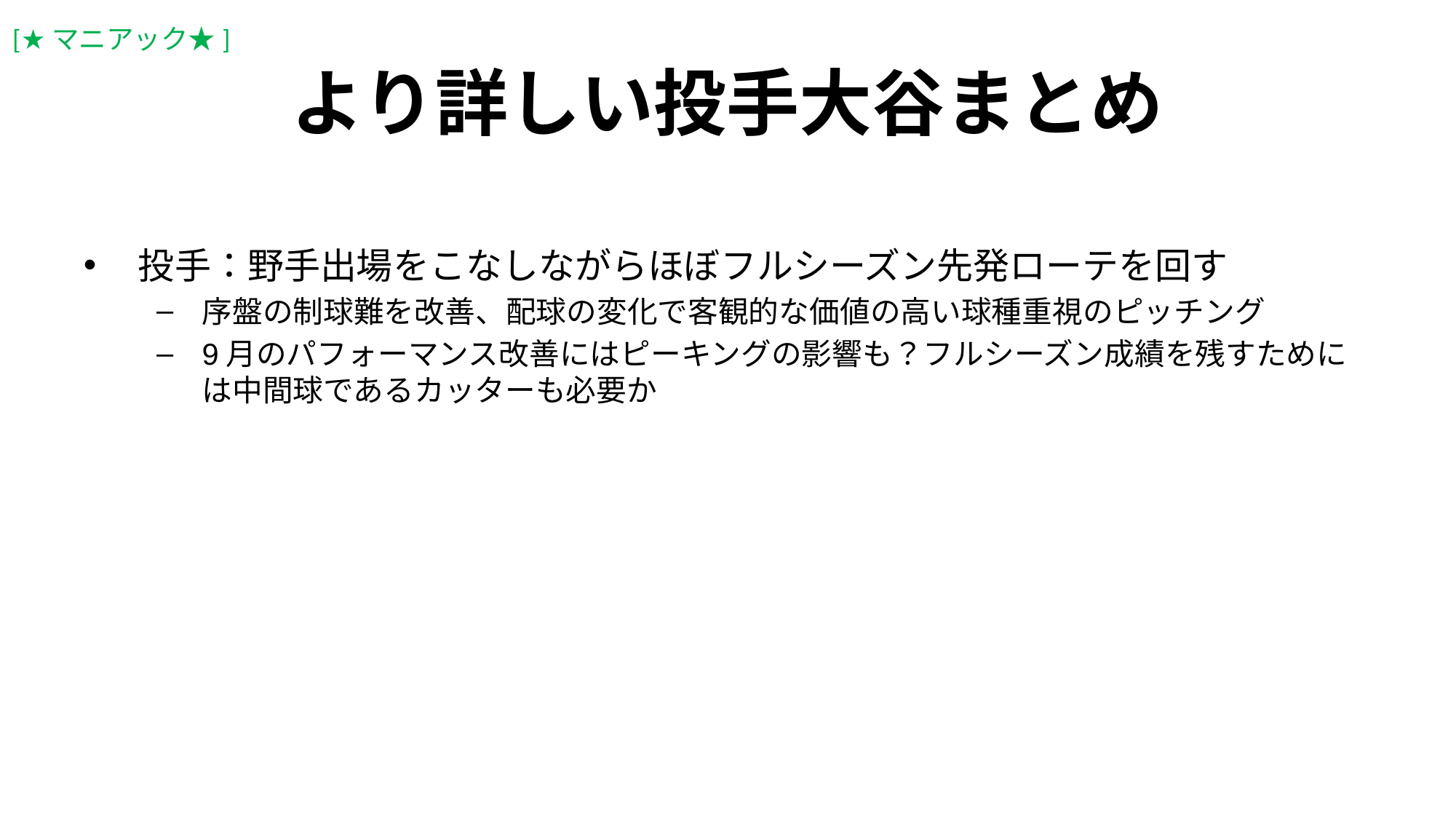

[★マニアック★]
より詳しい投手大谷まとめ
投手：野手出場をこなしながらほぼフルシーズン先発ローテを回す
序盤の制球難を改善、配球の変化で客観的な価値の高い球種重視のピッチング
9月のパフォーマンス改善にはピーキングの影響も？フルシーズン成績を残すためには中間球であるカッターも必要か